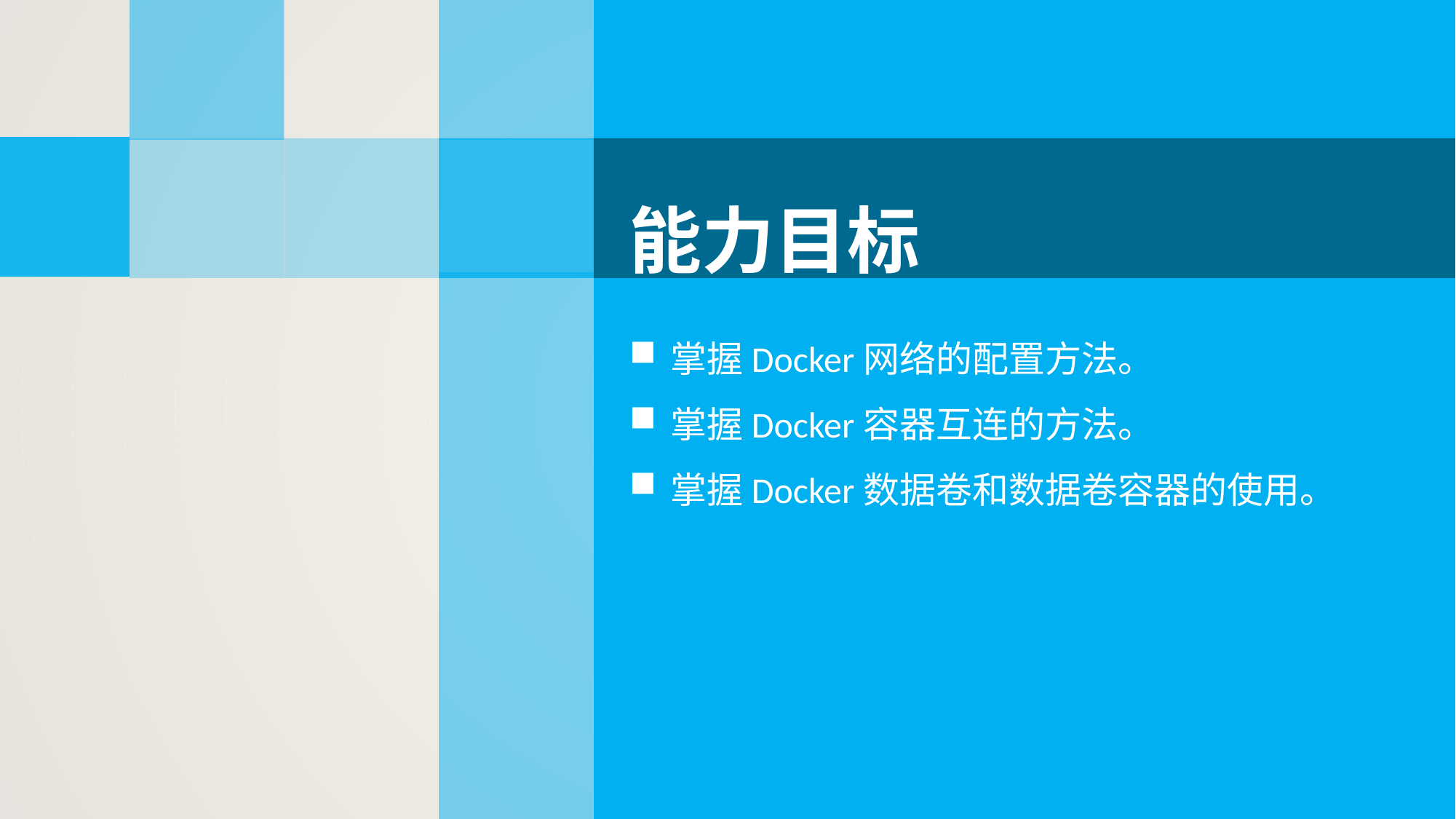

能力目标
掌握Docker网络的配置方法。
掌握Docker容器互连的方法。
掌握Docker数据卷和数据卷容器的使用。